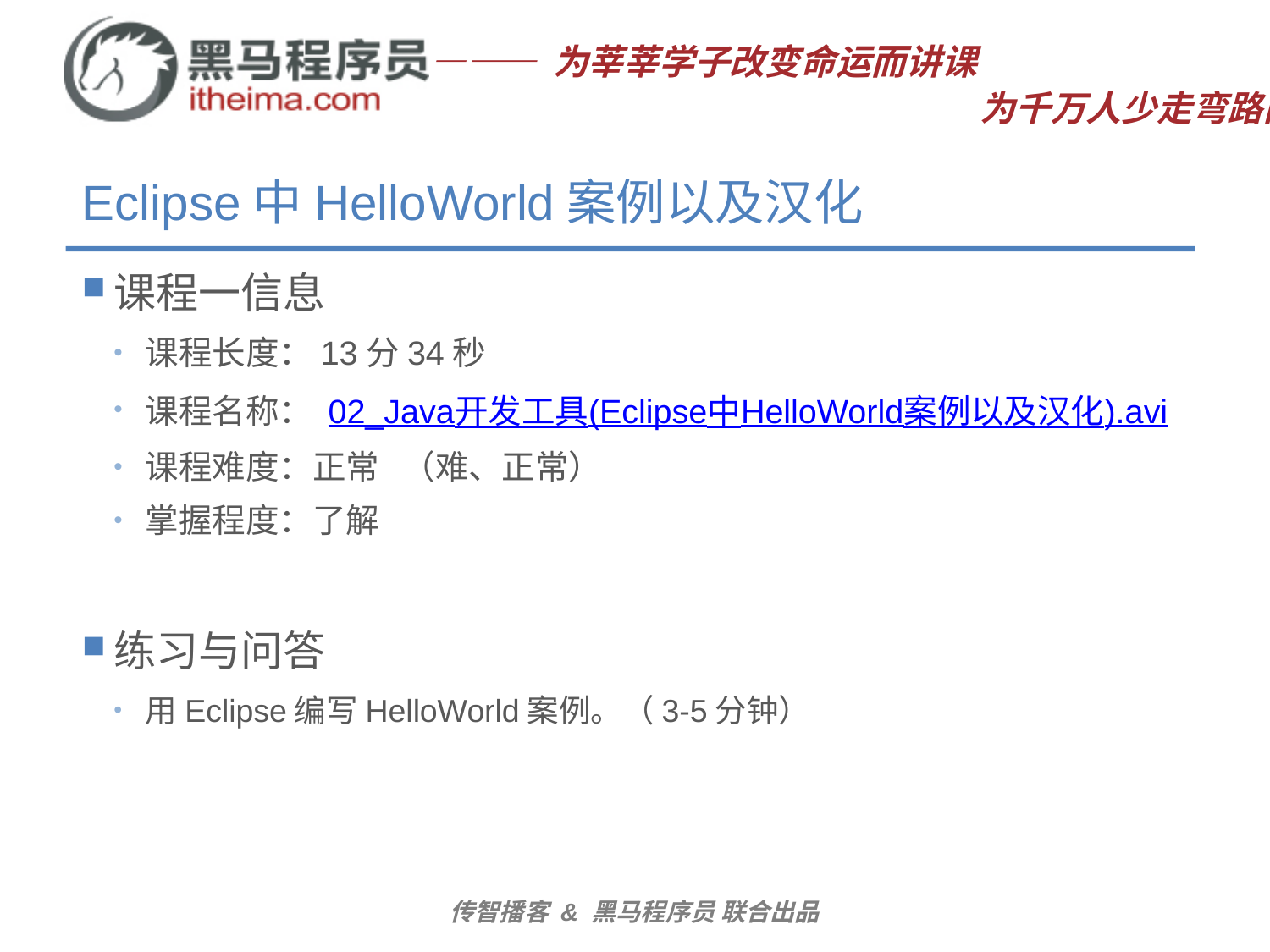

# Eclipse中HelloWorld案例以及汉化
课程一信息
课程长度：13分34秒
课程名称： 02_Java开发工具(Eclipse中HelloWorld案例以及汉化).avi
课程难度：正常   （难、正常）
掌握程度：了解

练习与问答
用Eclipse编写HelloWorld案例。（3-5分钟）